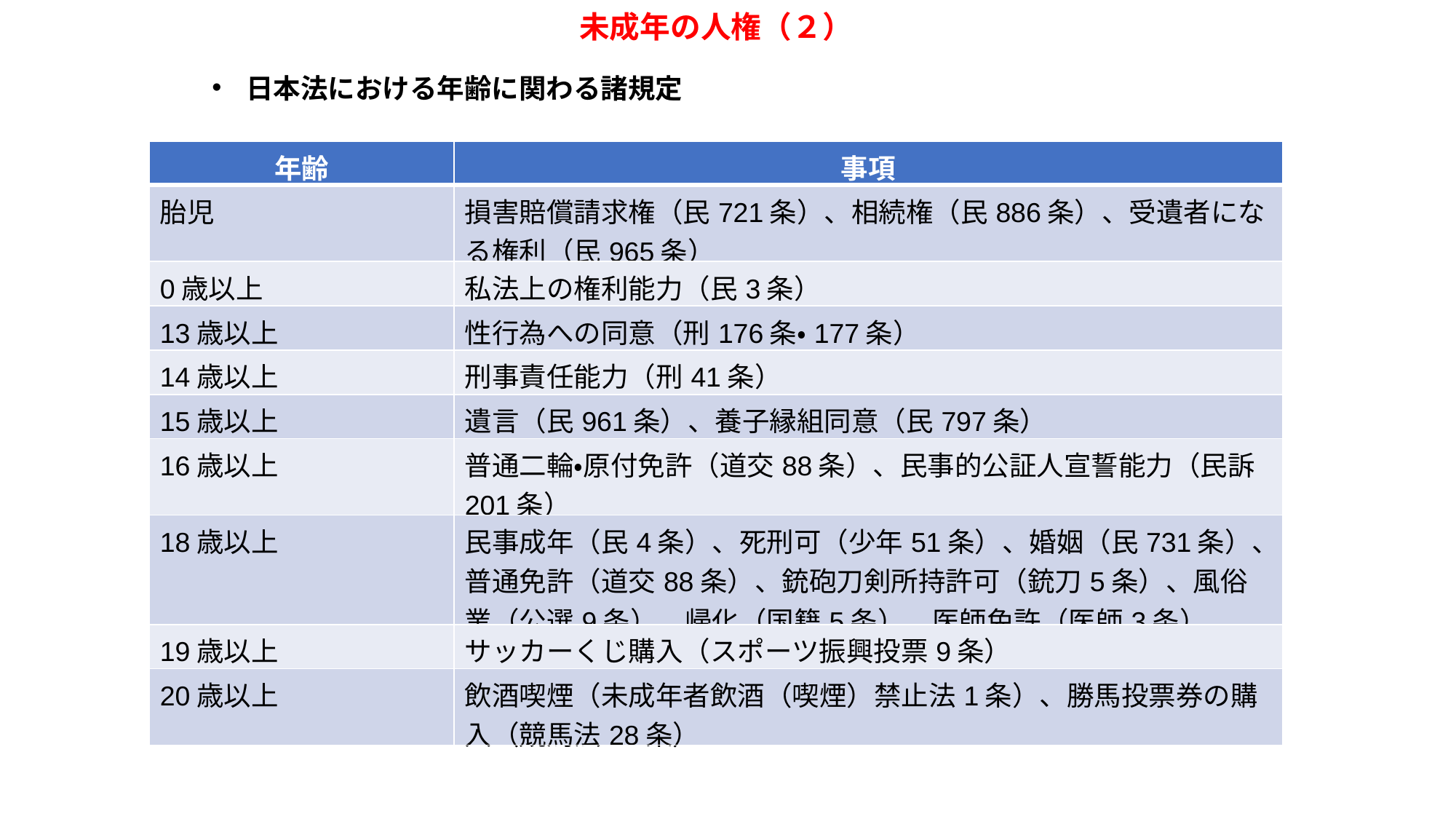

未成年の人権（２）
日本法における年齢に関わる諸規定
| 年齢 | 事項 |
| --- | --- |
| 胎児 | 損害賠償請求権（民721条）、相続権（民886条）、受遺者になる権利（民965条） |
| 0歳以上 | 私法上の権利能力（民3条） |
| 13歳以上 | 性行為への同意（刑176条・177条） |
| 14歳以上 | 刑事責任能力（刑41条） |
| 15歳以上 | 遺言（民961条）、養子縁組同意（民797条） |
| 16歳以上 | 普通二輪・原付免許（道交88条）、民事的公証人宣誓能力（民訴201条） |
| 18歳以上 | 民事成年（民4条）、死刑可（少年51条）、婚姻（民731条）、普通免許（道交88条）、銃砲刀剣所持許可（銃刀5条）、風俗業（公選9条）、帰化（国籍5条）、医師免許（医師3条） |
| 19歳以上 | サッカーくじ購入（スポーツ振興投票9条） |
| 20歳以上 | 飲酒喫煙（未成年者飲酒（喫煙）禁止法1条）、勝馬投票券の購入（競馬法28条） |